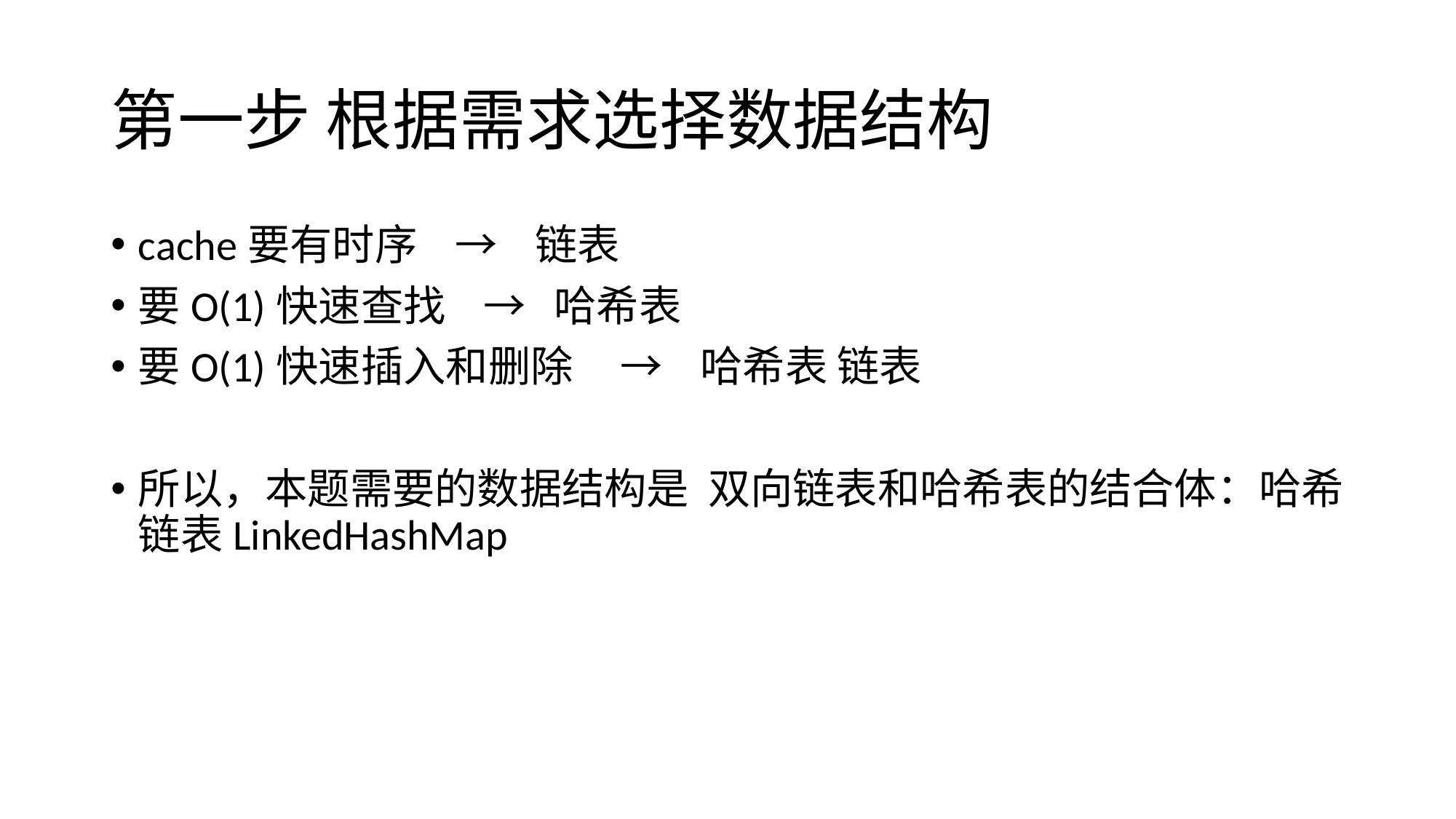

# 第一步 根据需求选择数据结构
cache要有时序    →    链表
要O(1)快速查找    →   哈希表
要O(1)快速插入和删除     →    哈希表 链表

所以，本题需要的数据结构是  双向链表和哈希表的结合体：哈希链表LinkedHashMap